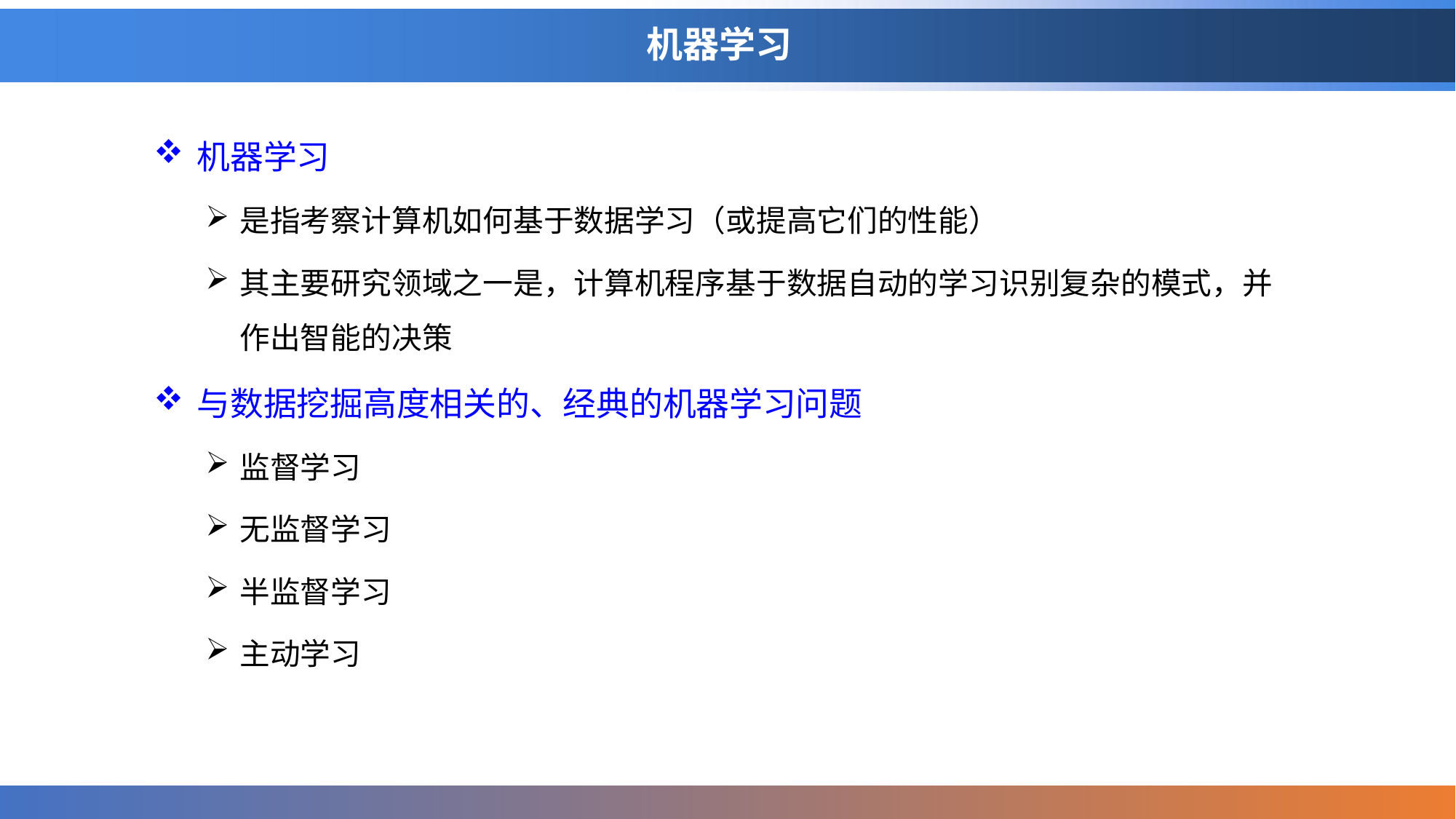

# 机器学习
机器学习
是指考察计算机如何基于数据学习（或提高它们的性能）
其主要研究领域之一是，计算机程序基于数据自动的学习识别复杂的模式，并作出智能的决策
与数据挖掘高度相关的、经典的机器学习问题
监督学习
无监督学习
半监督学习
主动学习